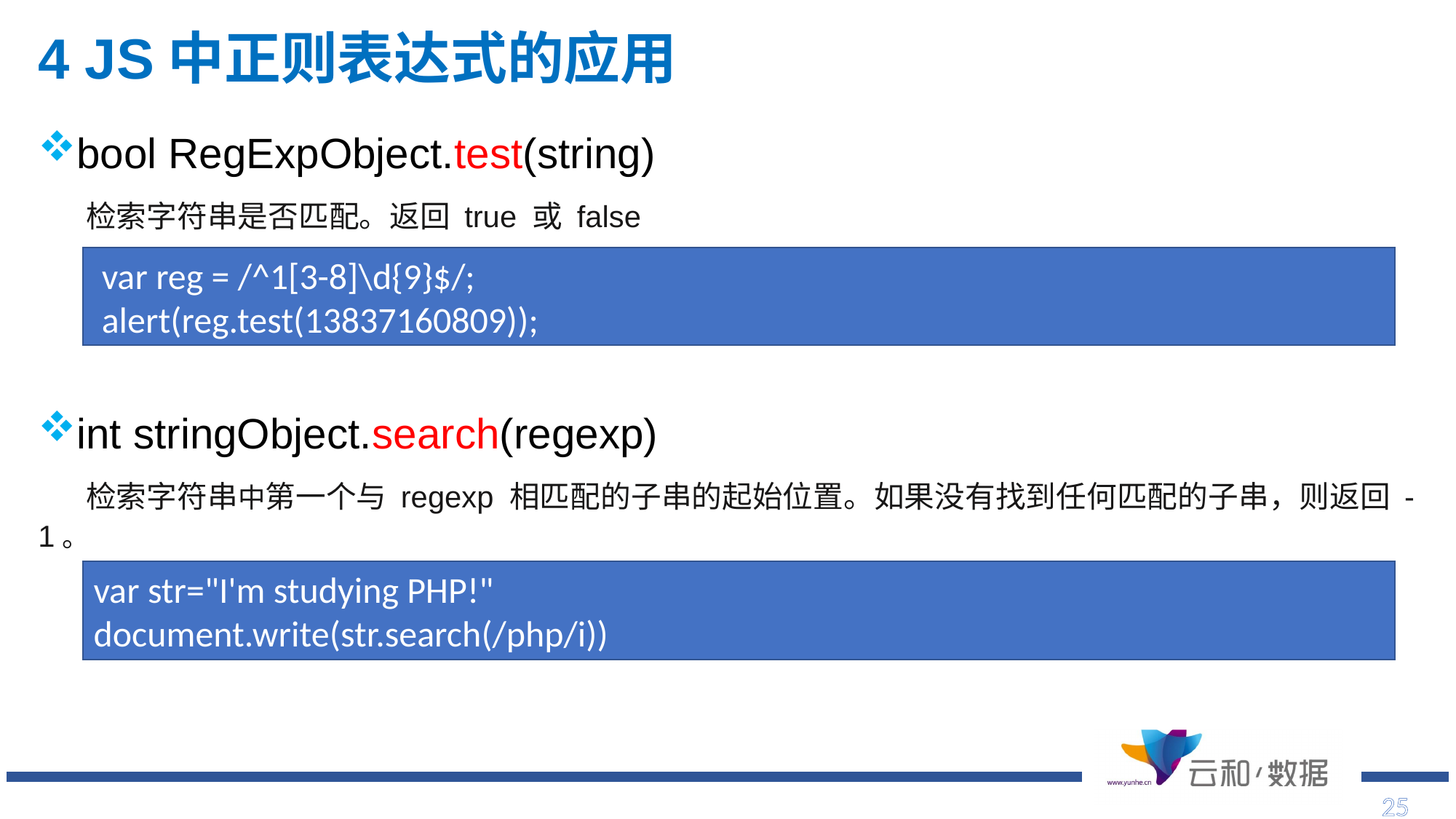

# 4 JS中正则表达式的应用
bool RegExpObject.test(string)
    检索字符串是否匹配。返回 true 或 false

int stringObject.search(regexp)
    检索字符串中第一个与 regexp 相匹配的子串的起始位置。如果没有找到任何匹配的子串，则返回 -1。

 var reg = /^1[3-8]\d{9}$/;
 alert(reg.test(13837160809));
var str="I'm studying PHP!"
document.write(str.search(/php/i))